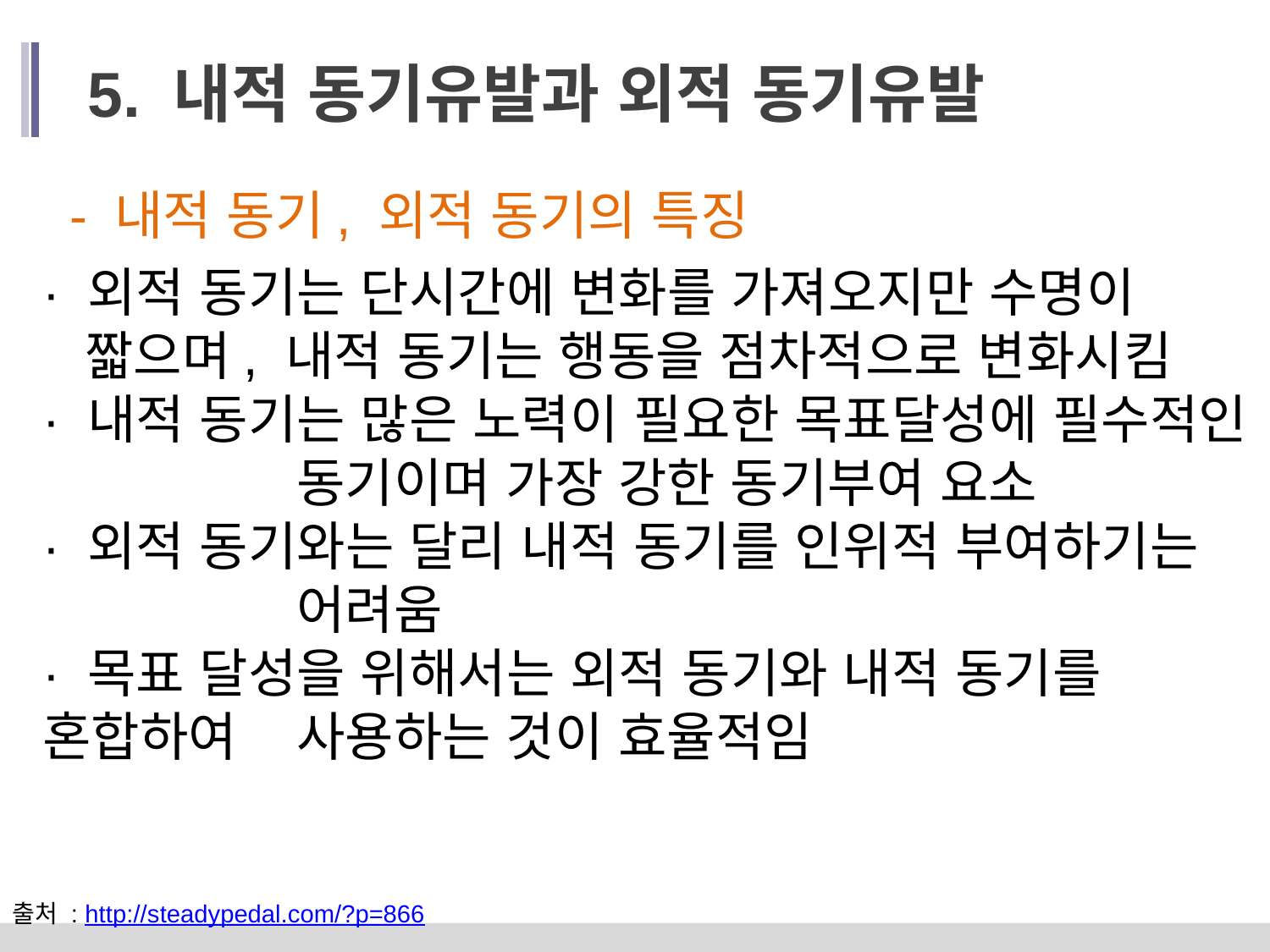

5. 내적 동기유발과 외적 동기유발
- 내적 동기, 외적 동기의 특징
· 외적 동기는 단시간에 변화를 가져오지만 수명이
  짧으며, 내적 동기는 행동을 점차적으로 변화시킴
· 내적 동기는 많은 노력이 필요한 목표달성에 필수적인 	  	동기이며 가장 강한 동기부여 요소
· 외적 동기와는 달리 내적 동기를 인위적 부여하기는 		어려움
· 목표 달성을 위해서는 외적 동기와 내적 동기를 혼합하여 	사용하는 것이 효율적임
출처 : http://steadypedal.com/?p=866